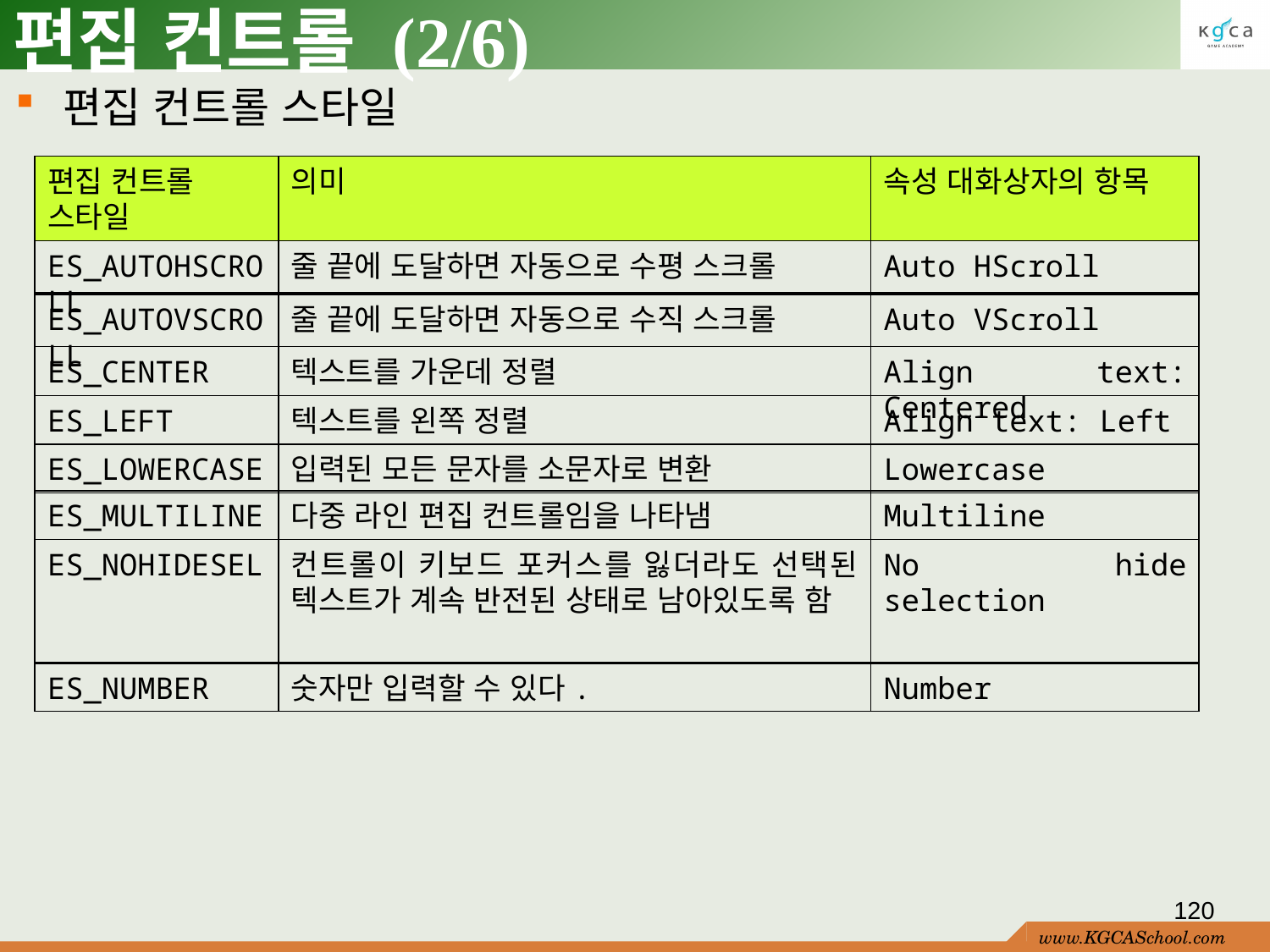

# 편집 컨트롤 (2/6)
편집 컨트롤 스타일
편집 컨트롤
스타일
의미

속성 대화상자의 항목
ES_AUTOHSCROLL

줄 끝에 도달하면 자동으로 수평 스크롤
Auto HScroll

ES_AUTOVSCROLL

줄 끝에 도달하면 자동으로 수직 스크롤
Auto VScroll

ES_CENTER

텍스트를 가운데 정렬
Align text: Centered

ES_LEFT

텍스트를 왼쪽 정렬
Align text: Left

ES_LOWERCASE

입력된 모든 문자를 소문자로 변환
Lowercase

ES_MULTILINE

다중 라인 편집 컨트롤임을 나타냄
Multiline

ES_NOHIDESEL

컨트롤이 키보드 포커스를 잃더라도 선택된 텍스트가 계속 반전된 상태로 남아있도록 함

No hide selection

ES_NUMBER

숫자만 입력할 수 있다.

Number

120